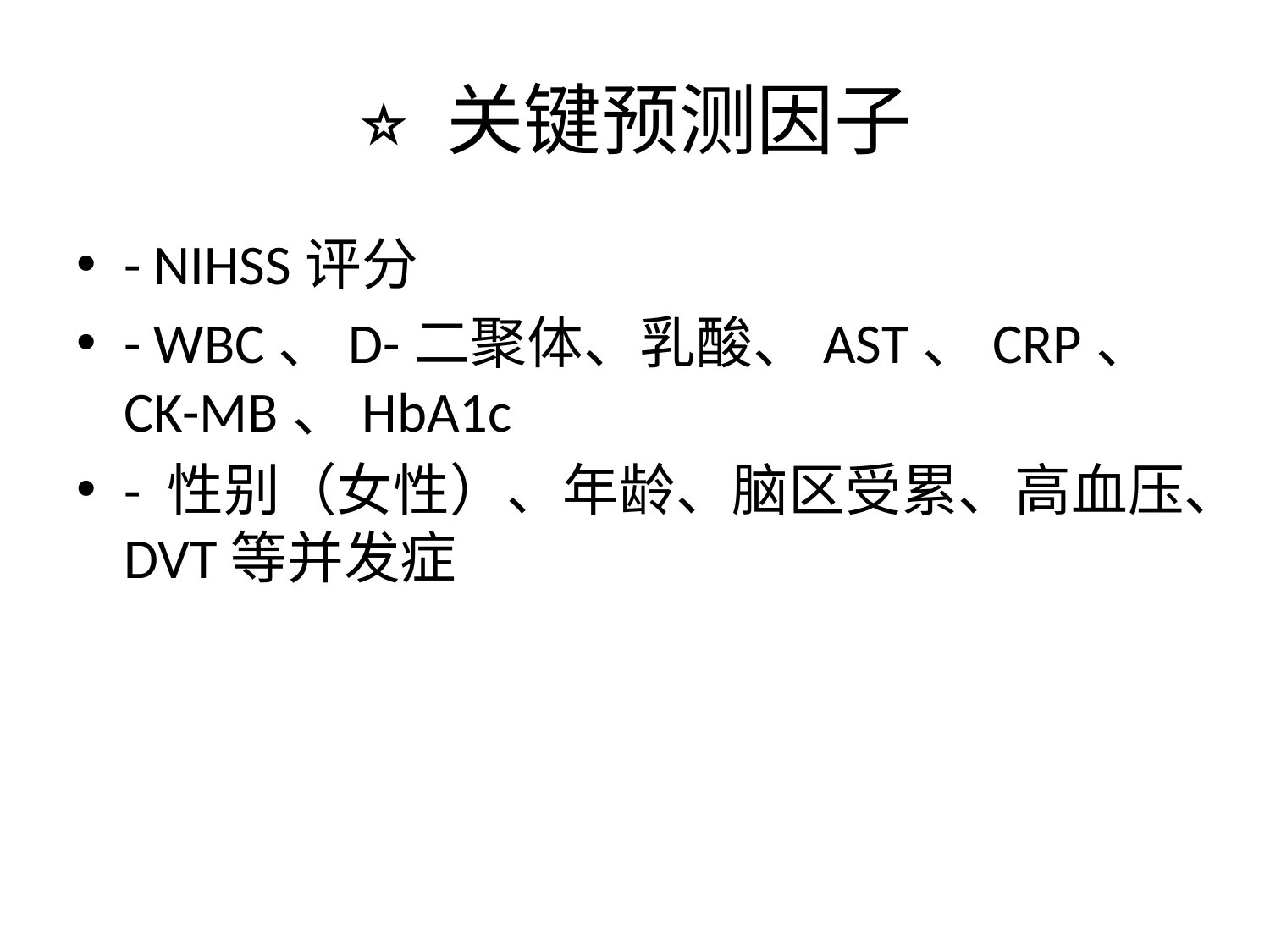

# ⭐ 关键预测因子
- NIHSS评分
- WBC、D-二聚体、乳酸、AST、CRP、CK-MB、HbA1c
- 性别（女性）、年龄、脑区受累、高血压、DVT等并发症